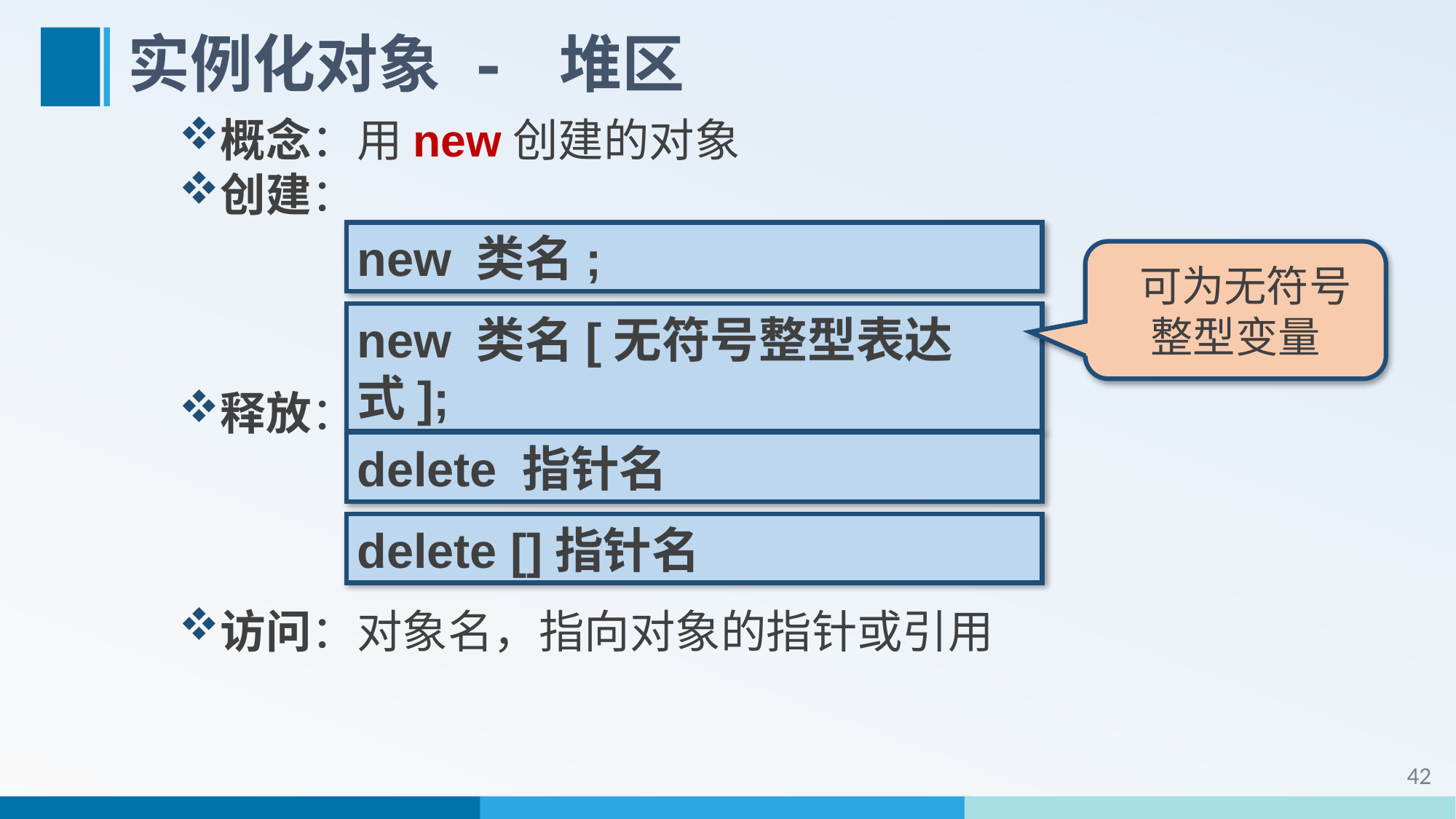

# 实例化对象 - 堆区
概念：用new创建的对象
创建：

释放：

访问：对象名，指向对象的指针或引用
new 类名;
 可为无符号整型变量
new 类名[无符号整型表达式];
delete 指针名
delete []指针名